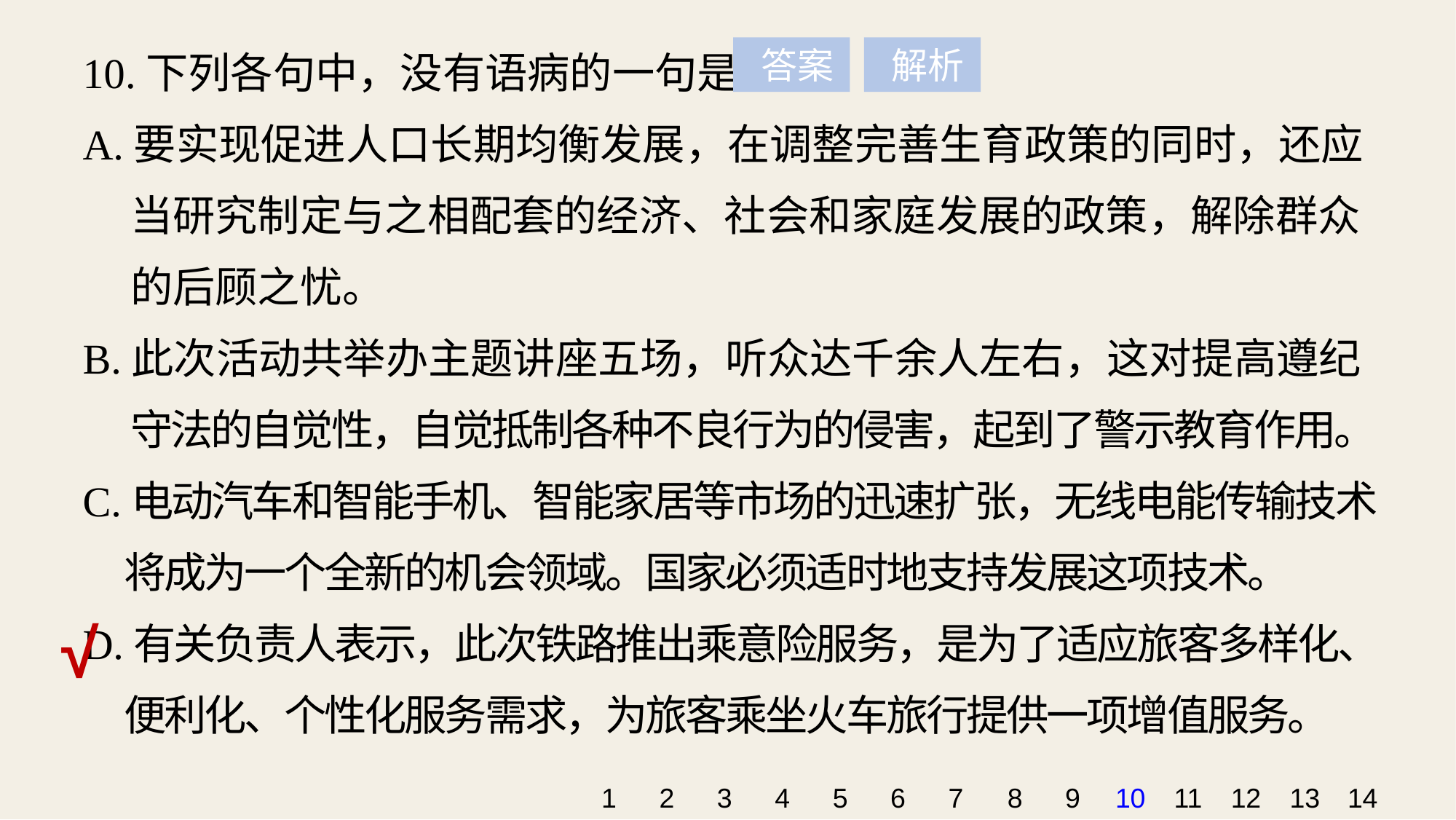

10.下列各句中，没有语病的一句是
A.要实现促进人口长期均衡发展，在调整完善生育政策的同时，还应
    当研究制定与之相配套的经济、社会和家庭发展的政策，解除群众
    的后顾之忧。
B.此次活动共举办主题讲座五场，听众达千余人左右，这对提高遵纪
    守法的自觉性，自觉抵制各种不良行为的侵害，起到了警示教育作用。
C.电动汽车和智能手机、智能家居等市场的迅速扩张，无线电能传输技术
    将成为一个全新的机会领域。国家必须适时地支持发展这项技术。
D.有关负责人表示，此次铁路推出乘意险服务，是为了适应旅客多样化、
    便利化、个性化服务需求，为旅客乘坐火车旅行提供一项增值服务。
 答案
 解析
√
1
2
3
4
5
6
7
8
9
10
11
12
13
14